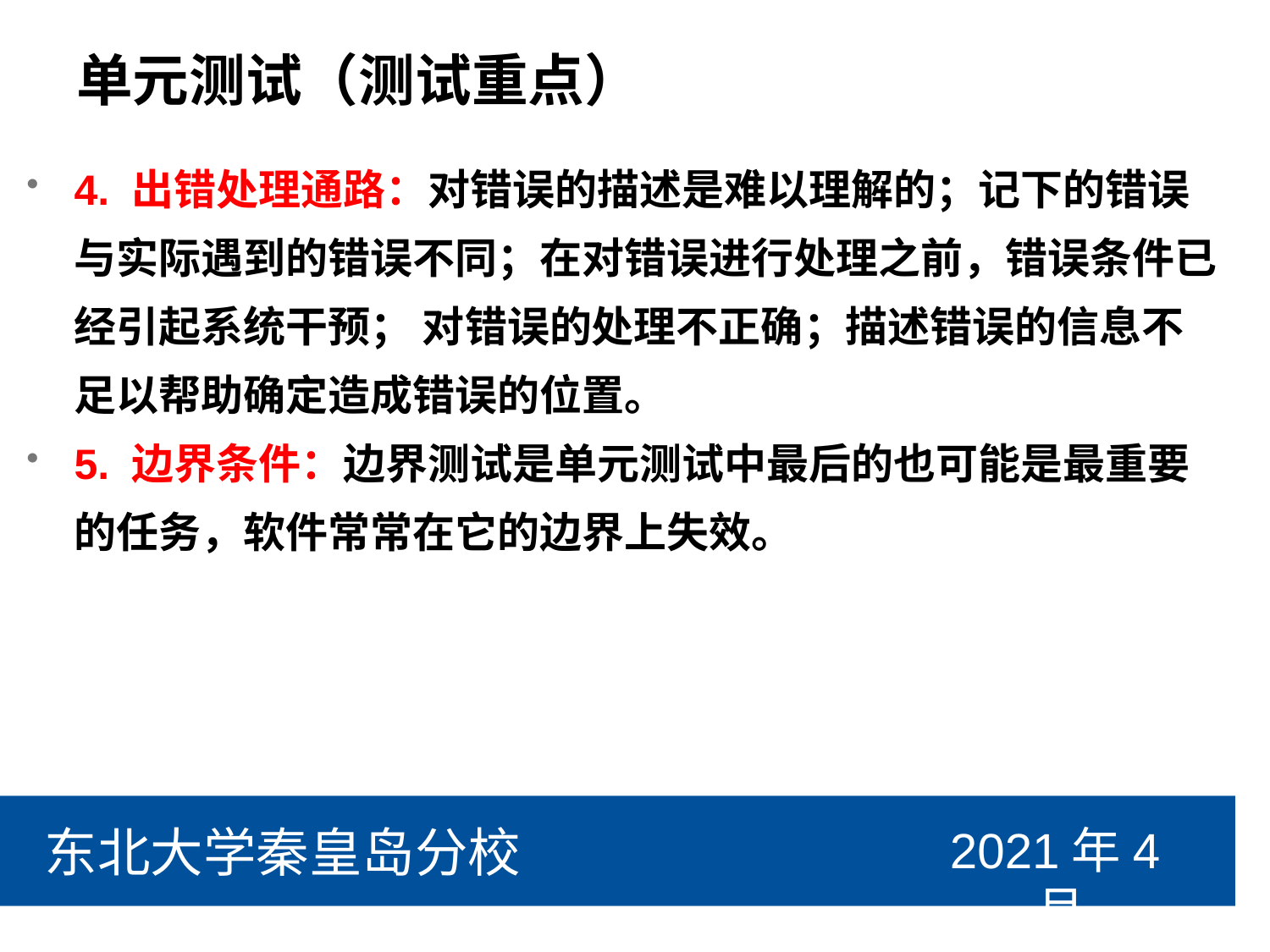

# 单元测试（测试重点）
4. 出错处理通路：对错误的描述是难以理解的；记下的错误与实际遇到的错误不同；在对错误进行处理之前，错误条件已经引起系统干预； 对错误的处理不正确；描述错误的信息不足以帮助确定造成错误的位置。
5. 边界条件：边界测试是单元测试中最后的也可能是最重要的任务，软件常常在它的边界上失效。